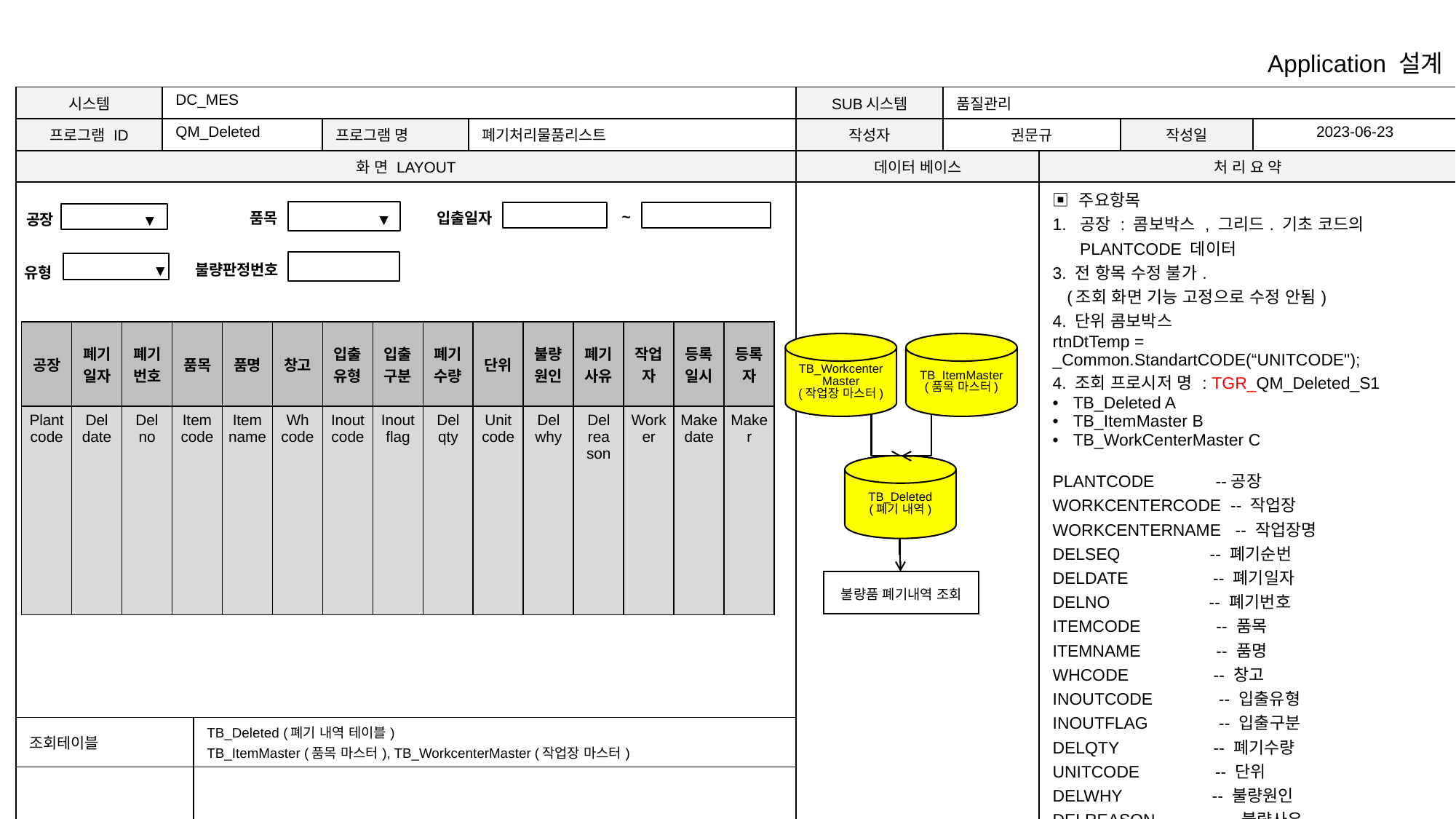

Application 설계
| 시스템 | DC\_MES |  |  |  | SUB시스템 | 품질관리 |  |  |  |
| --- | --- | --- | --- | --- | --- | --- | --- | --- | --- |
| 프로그램 ID | QM\_Deleted |  | 프로그램 명 | 폐기처리물품리스트 | 작성자 | 권문규 |  | 작성일 | 2023-06-23 |
| 화 면 LAYOUT |  |  |  |  | 데이터 베이스 |  | 처 리 요 약 |  |  |
|  |  |  |  |  |  |  | ▣ 주요항목 공장 : 콤보박스 , 그리드. 기초 코드의 PLANTCODE 데이터 3. 전 항목 수정 불가. (조회 화면 기능 고정으로 수정 안됨) 4. 단위 콤보박스 rtnDtTemp = \_Common.StandartCODE(“UNITCODE"); 4. 조회 프로시저 명 : TGR\_QM\_Deleted\_S1 TB\_Deleted A TB\_ItemMaster B TB\_WorkCenterMaster C PLANTCODE --공장 WORKCENTERCODE -- 작업장 WORKCENTERNAME -- 작업장명 DELSEQ -- 폐기순번 DELDATE -- 폐기일자 DELNO -- 폐기번호 ITEMCODE -- 품목 ITEMNAME -- 품명 WHCODE -- 창고 INOUTCODE -- 입출유형 INOUTFLAG -- 입출구분 DELQTY -- 폐기수량 UNITCODE -- 단위 DELWHY -- 불량원인 DELREASON -- 불량사유 DBO.FN\_WORKERNAME(A.WORKER) -- 작업자 CONVERT(VARCHAR, A.MAKEDATE, 120) -- 등록일시 |  |  |
| 조회테이블 |  | TB\_Deleted (폐기 내역 테이블) TB\_ItemMaster (품목 마스터), TB\_WorkcenterMaster (작업장 마스터) |  |  |  |  |  |  |  |
| 갱신테이블 |  |  |  |  |  |  |  |  |  |
~
품목
입출일자
▼
▼

공장

불량판정번호
▼

유형
| 공장 | 폐기 일자 | 폐기 번호 | 품목 | 품명 | 창고 | 입출 유형 | 입출 구분 | 폐기수량 | 단위 | 불량 원인 | 폐기 사유 | 작업자 | 등록 일시 | 등록자 |
| --- | --- | --- | --- | --- | --- | --- | --- | --- | --- | --- | --- | --- | --- | --- |
| Plant code | Del date | Del no | Item code | Item name | Wh code | Inout code | Inout flag | Del qty | Unit code | Del why | Del rea son | Worker | Make date | Maker |
TB_WorkcenterMaster
(작업장 마스터)
TB_ItemMaster
(품목 마스터)
TB_Deleted
(폐기 내역)
불량품 폐기내역 조회